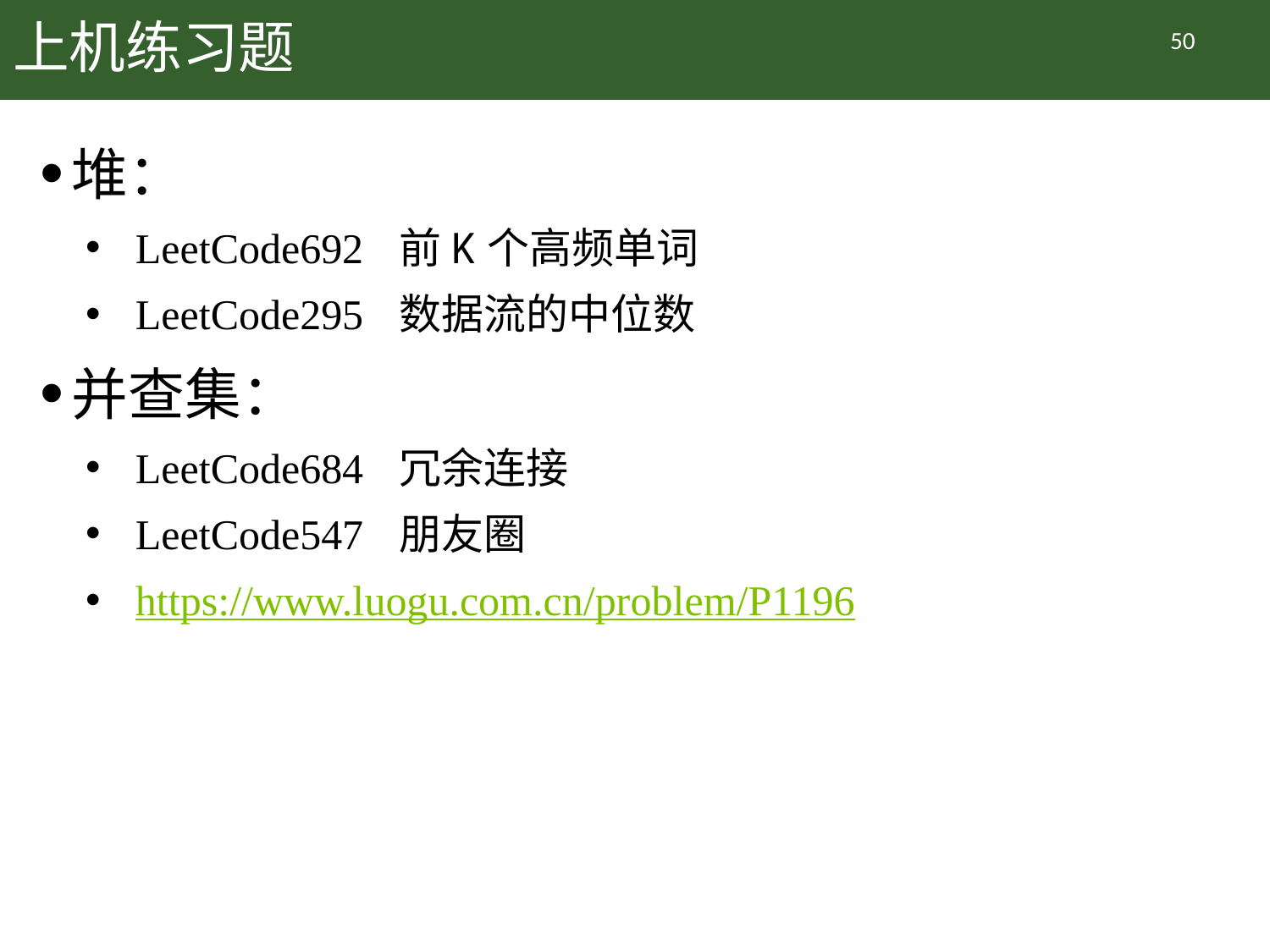

# 上机练习题
50
堆：
LeetCode692 前K个高频单词
LeetCode295 数据流的中位数
并查集：
LeetCode684 冗余连接
LeetCode547 朋友圈
https://www.luogu.com.cn/problem/P1196